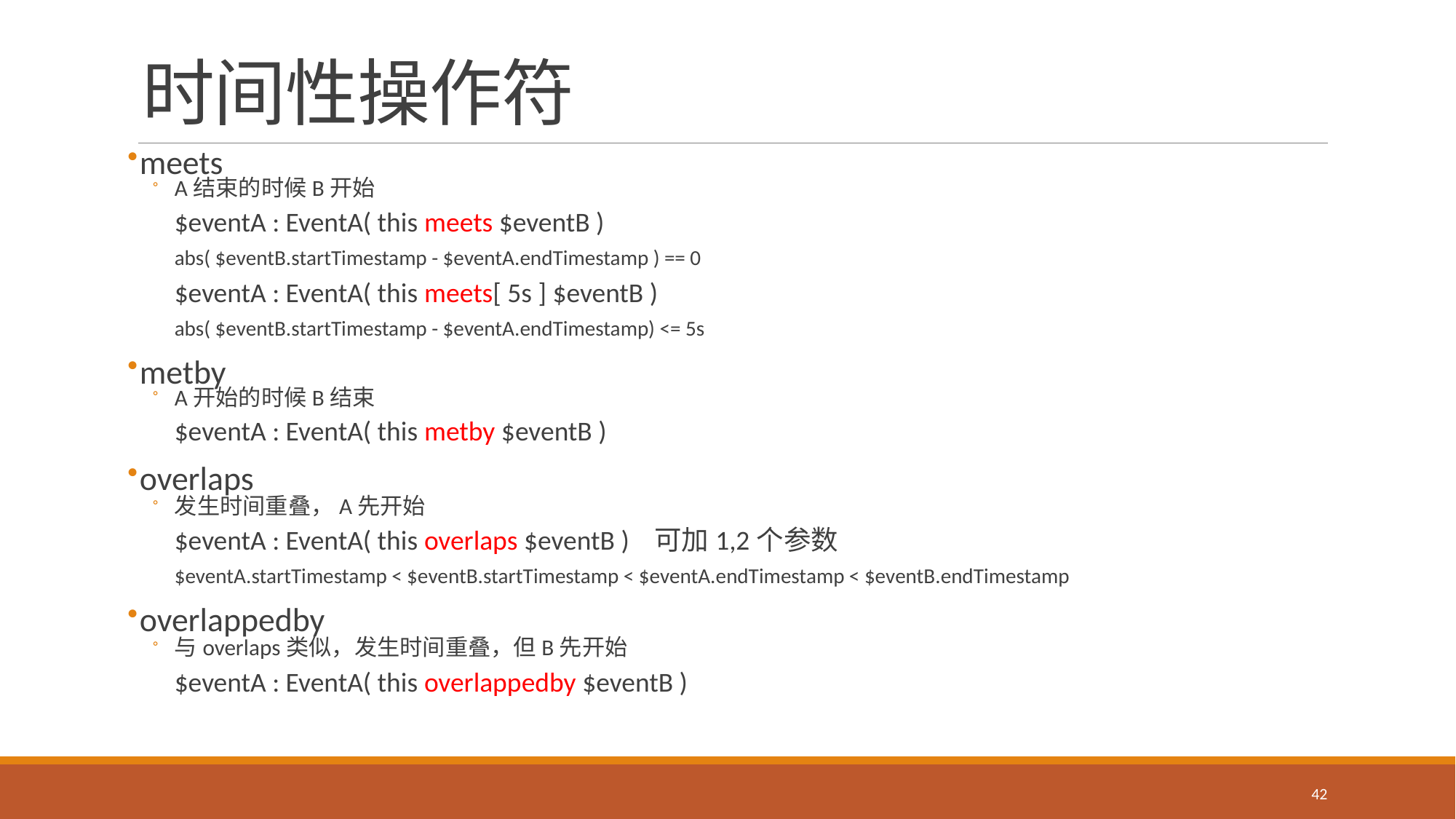

# 时间性操作符
meets
A结束的时候B开始
	$eventA : EventA( this meets $eventB )
abs( $eventB.startTimestamp - $eventA.endTimestamp ) == 0
	$eventA : EventA( this meets[ 5s ] $eventB )
abs( $eventB.startTimestamp - $eventA.endTimestamp) <= 5s
metby
A开始的时候B结束
	$eventA : EventA( this metby $eventB )
overlaps
发生时间重叠，A先开始
	$eventA : EventA( this overlaps $eventB )   可加1,2个参数
$eventA.startTimestamp < $eventB.startTimestamp < $eventA.endTimestamp < $eventB.endTimestamp
overlappedby
与overlaps类似，发生时间重叠，但B先开始
	$eventA : EventA( this overlappedby $eventB )
42